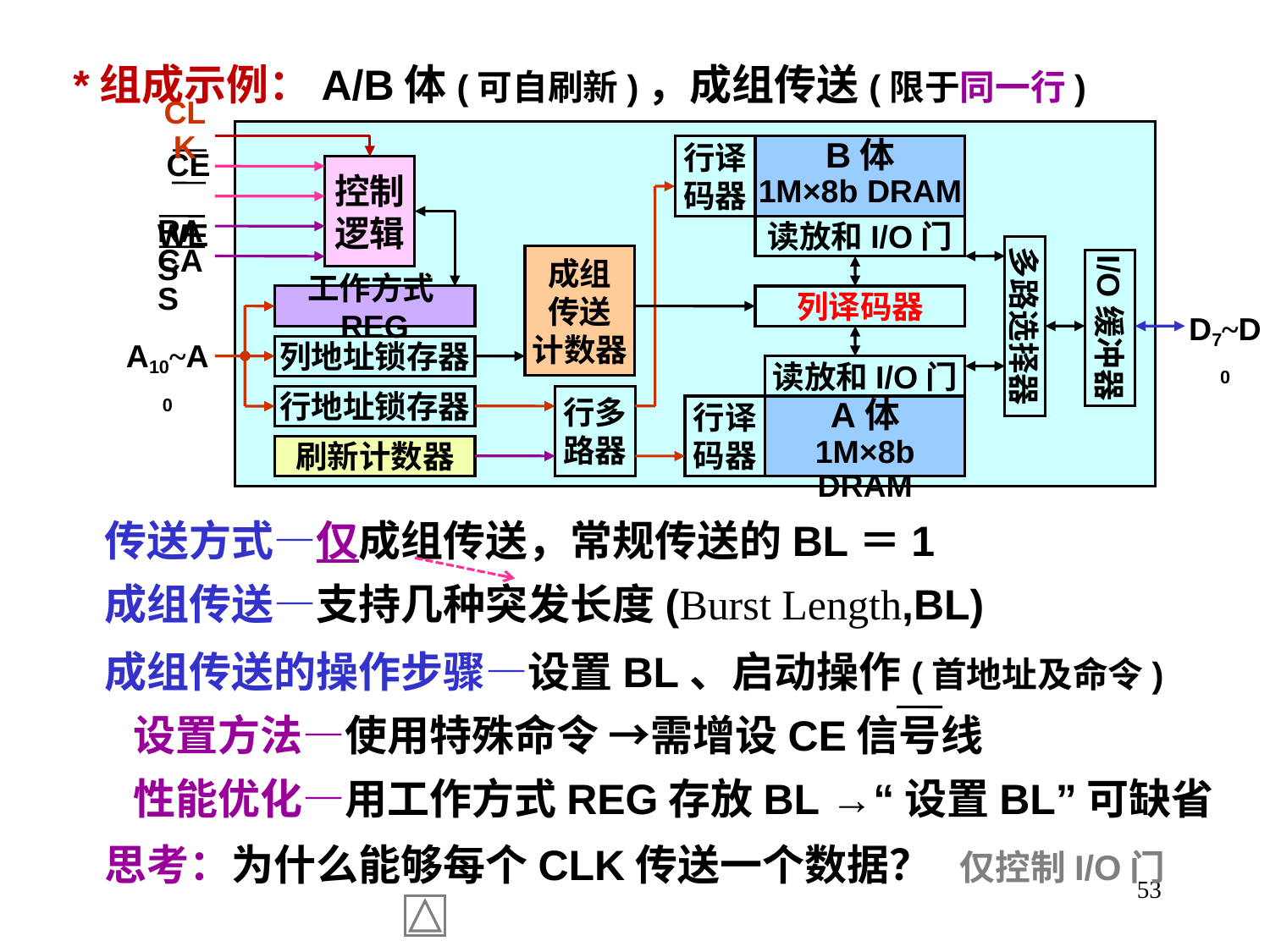

*组成示例：A/B体(可自刷新)，成组传送(限于同一行)
CLK

B体
1M×8b DRAM
行译码器
 CE

控制
逻辑

 WE

RAS
读放和I/O门

多路选择器
CAS
成组
传送
计数器

I/O缓冲器

工作方式REG
列译码器

D7~D0

A10~A0
列地址锁存器

读放和I/O门

行地址锁存器
行多路器
行译码器
A体
1M×8b DRAM

刷新计数器

      传送方式—仅成组传送，常规传送的BL＝1
      成组传送—支持几种突发长度(Burst Length,BL)
      成组传送的操作步骤—设置BL、启动操作(首地址及命令)
         设置方法—使用特殊命令 →需增设CE信号线
         性能优化—用工作方式REG存放BL →“设置BL”可缺省

      思考：为什么能够每个CLK传送一个数据？   仅控制I/O门
53